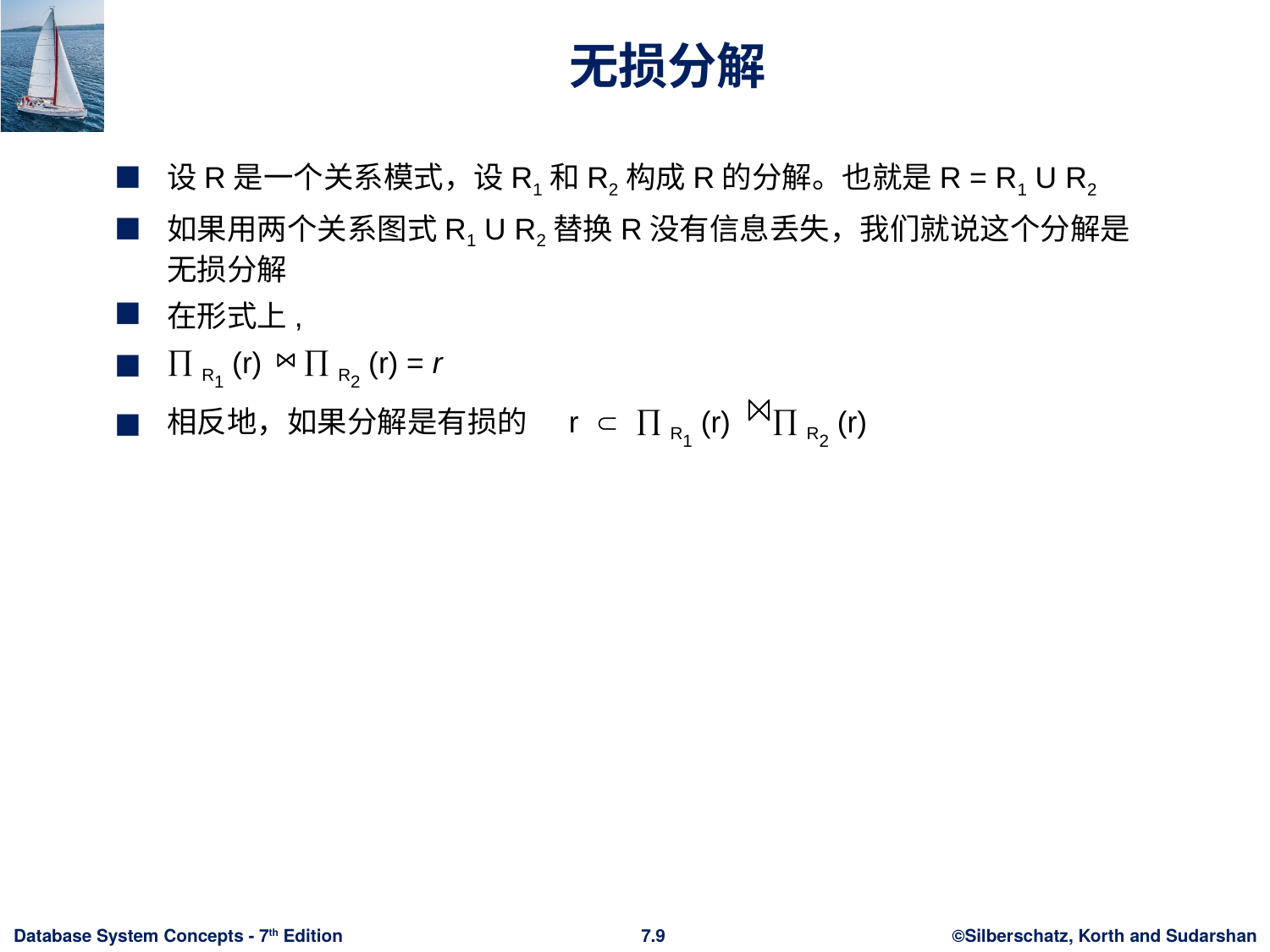

# 无损分解
设R是一个关系模式，设R1和R2构成R的分解。也就是R = R1 U R2
如果用两个关系图式R1 U R2替换R没有信息丢失，我们就说这个分解是无损分解
在形式上,
∏ R1 (r)     ∏ R2 (r) = r
相反地，如果分解是有损的     r  ⊂  ∏ R1 (r)     ∏ R2 (r)